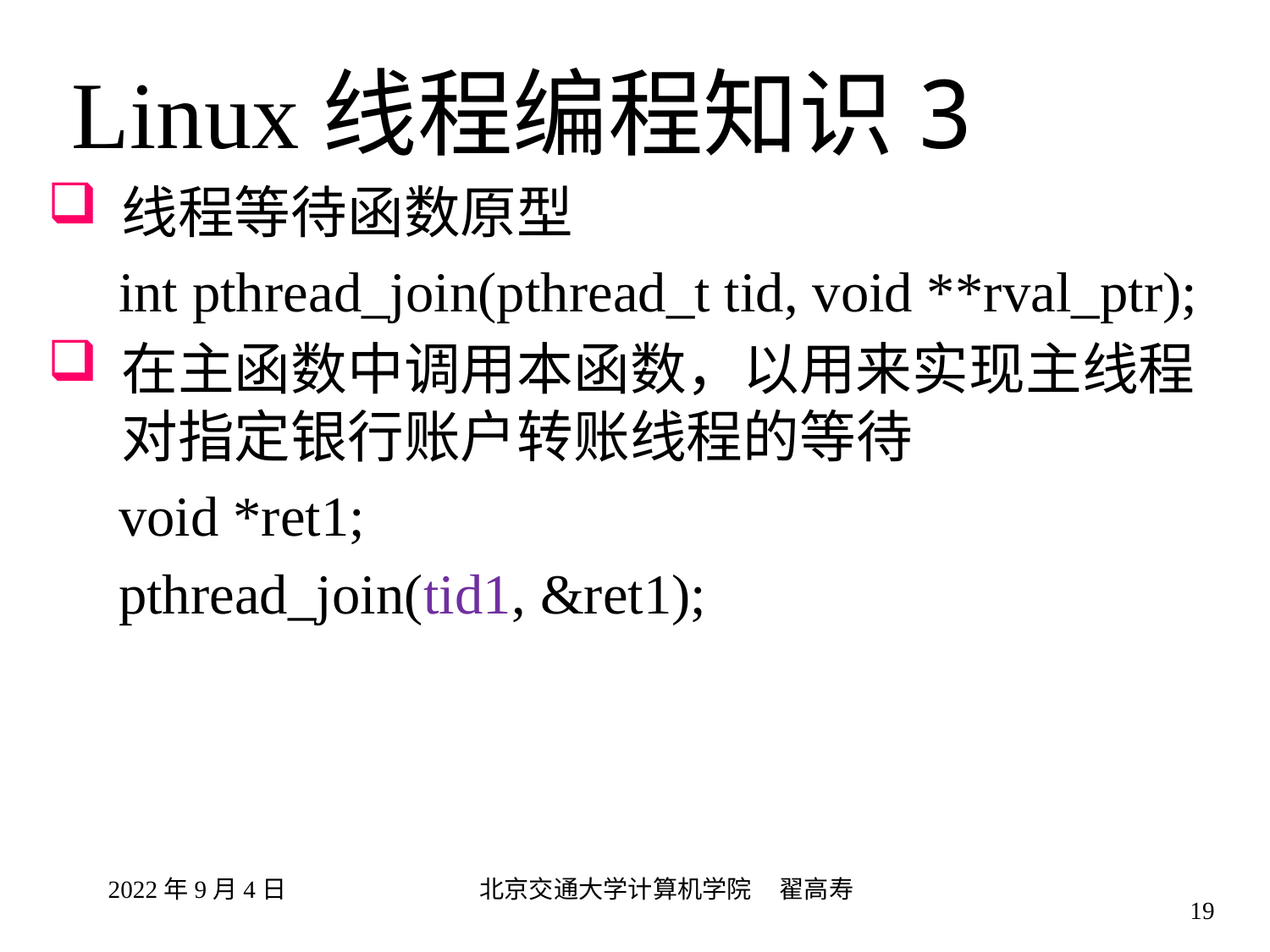

# Linux线程编程知识3
线程等待函数原型
     int pthread_join(pthread_t tid, void **rval_ptr);
在主函数中调用本函数，以用来实现主线程对指定银行账户转账线程的等待
     void *ret1;
     pthread_join(tid1, &ret1);
2022年9月4日
北京交通大学计算机学院     翟高寿
19